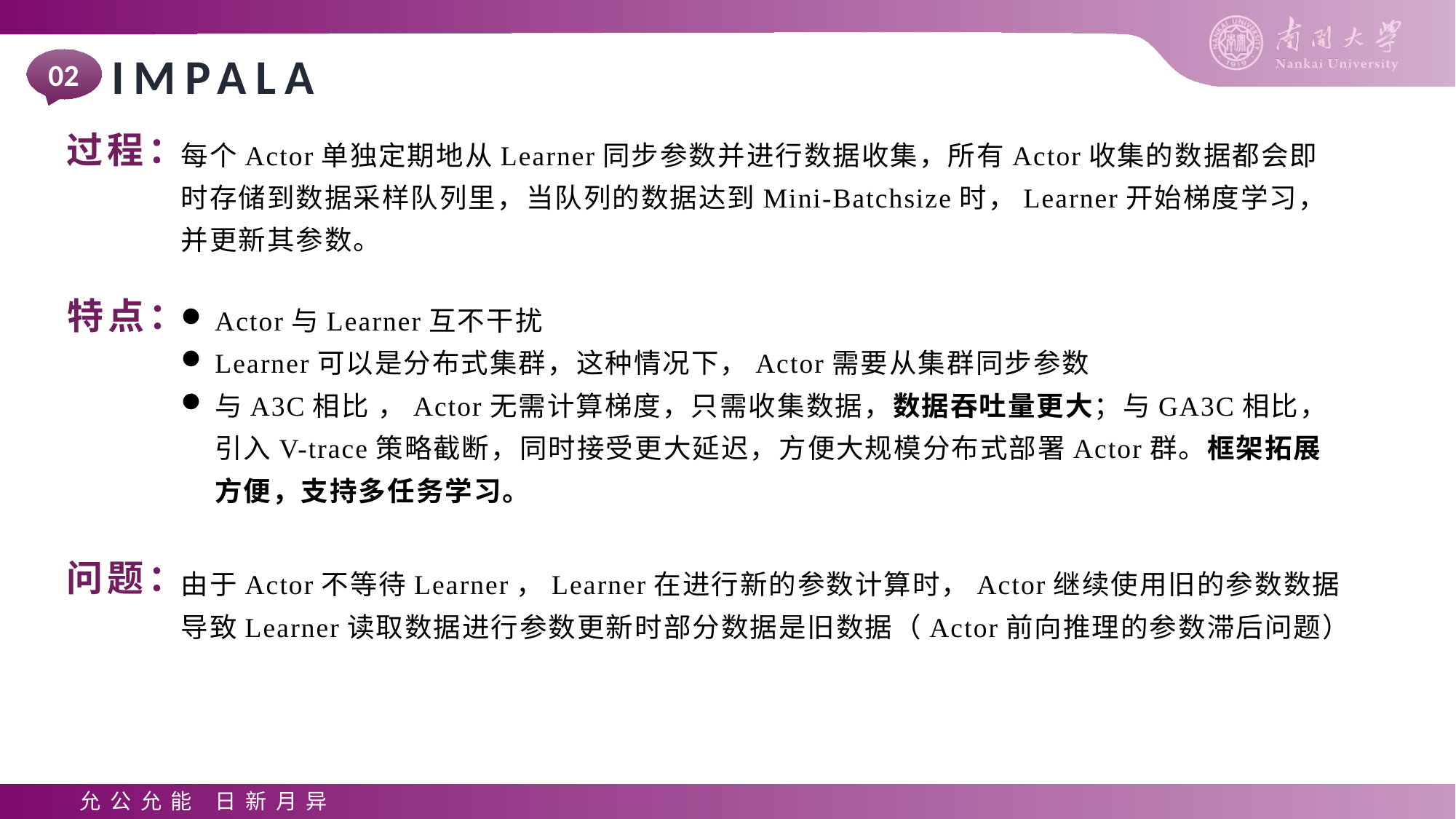

IMPALA
02
每个Actor单独定期地从Learner同步参数并进行数据收集，所有Actor收集的数据都会即时存储到数据采样队列里，当队列的数据达到Mini-Batchsize时，Learner开始梯度学习，并更新其参数。
过程：
Actor与Learner互不干扰
Learner可以是分布式集群，这种情况下，Actor需要从集群同步参数
与A3C相比 ，Actor无需计算梯度，只需收集数据，数据吞吐量更大；与GA3C相比，引入V-trace策略截断，同时接受更大延迟，方便大规模分布式部署Actor群。框架拓展方便，支持多任务学习。
特点：
由于Actor不等待Learner，Learner在进行新的参数计算时，Actor继续使用旧的参数数据
导致Learner读取数据进行参数更新时部分数据是旧数据（Actor前向推理的参数滞后问题）
问题：